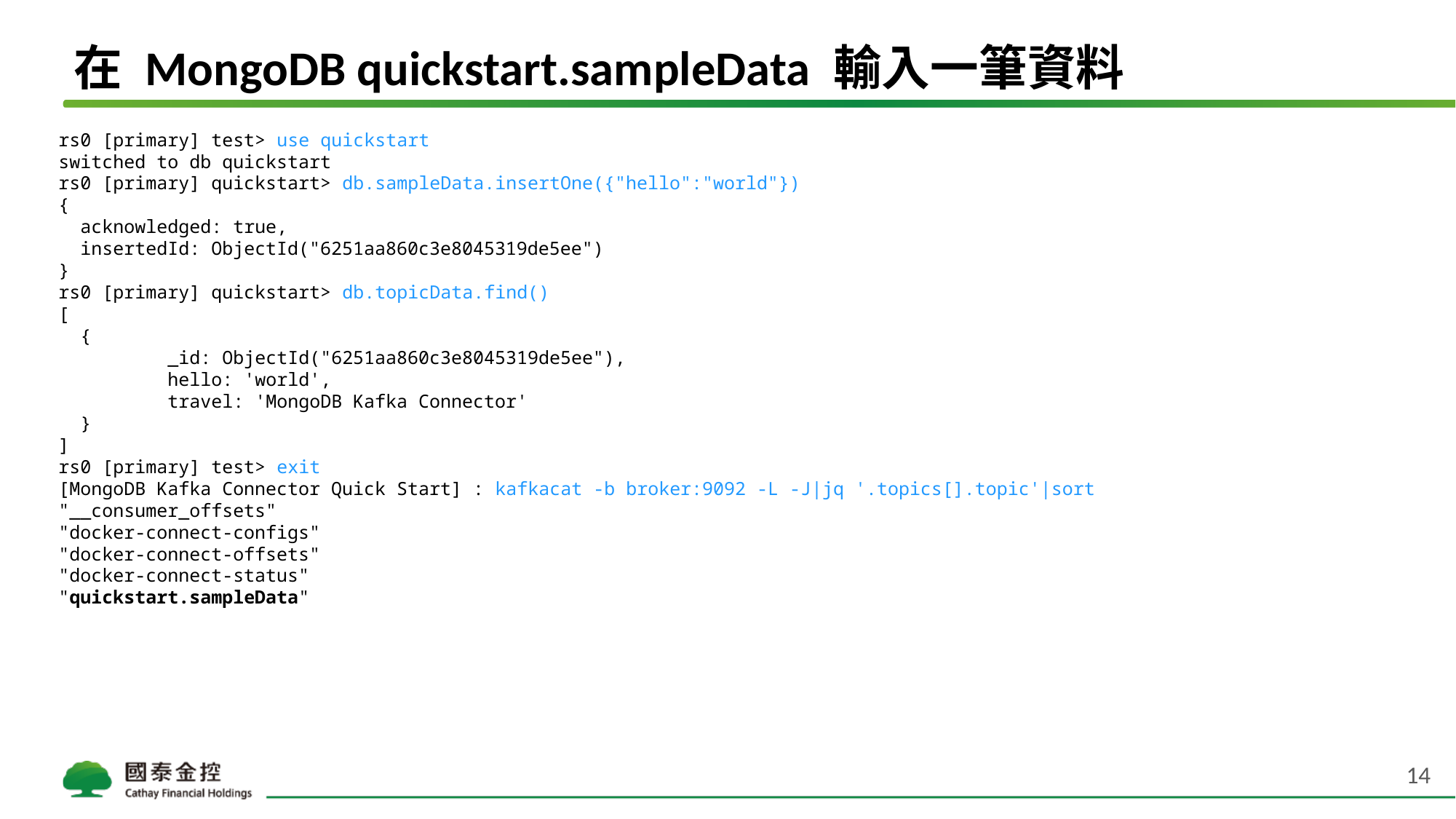

# 在 MongoDB quickstart.sampleData 輸入一筆資料
rs0 [primary] test> use quickstart
switched to db quickstart
rs0 [primary] quickstart> db.sampleData.insertOne({"hello":"world"})
{
  acknowledged: true,
  insertedId: ObjectId("6251aa860c3e8045319de5ee")
}
rs0 [primary] quickstart> db.topicData.find()
[
  {
	_id: ObjectId("6251aa860c3e8045319de5ee"),
	hello: 'world',
	travel: 'MongoDB Kafka Connector'
  }
]
rs0 [primary] test> exit
[MongoDB Kafka Connector Quick Start] : kafkacat -b broker:9092 -L -J|jq '.topics[].topic'|sort
"__consumer_offsets"
"docker-connect-configs"
"docker-connect-offsets"
"docker-connect-status"
"quickstart.sampleData"